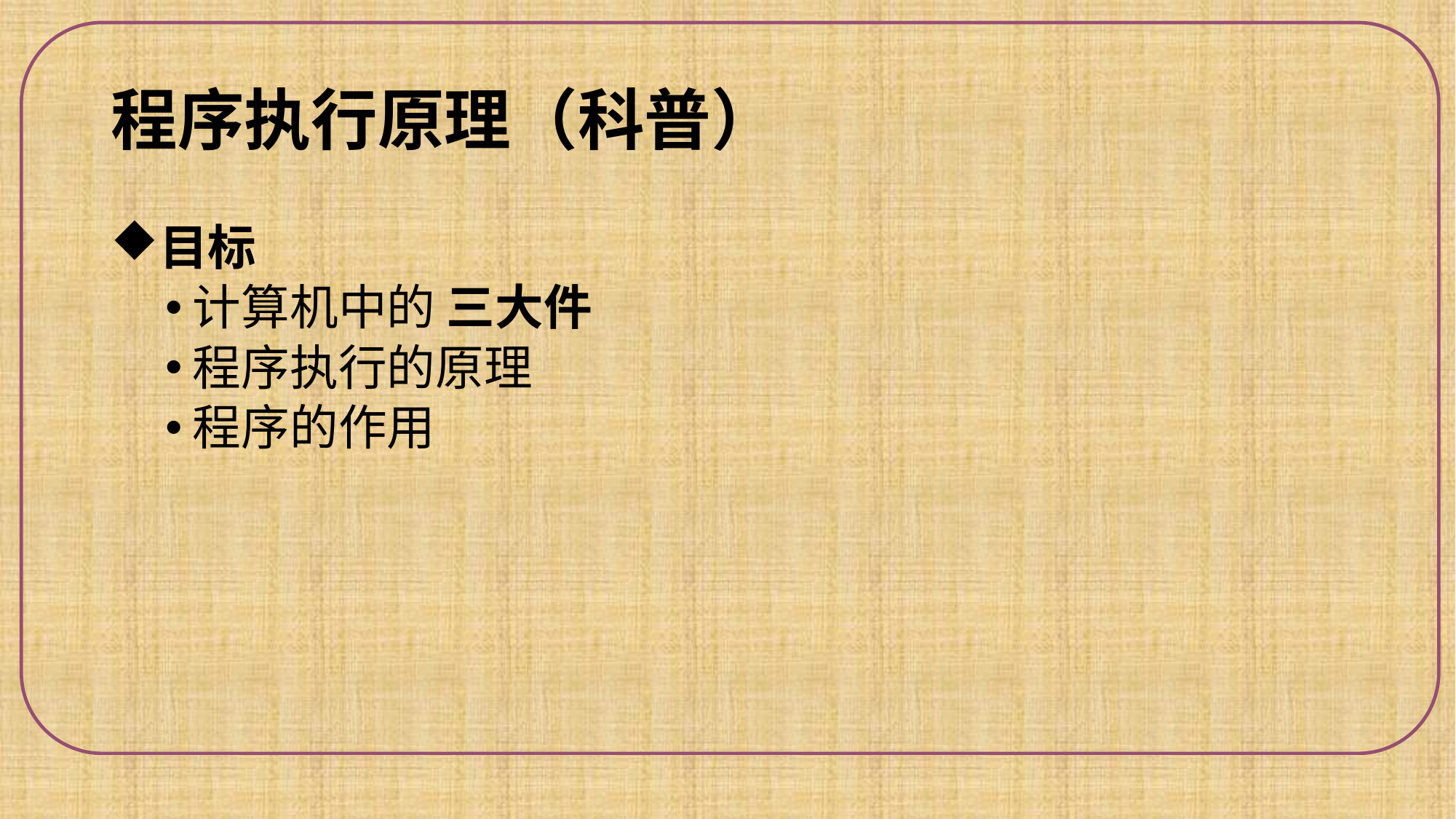

# 程序执行原理（科普）
目标
计算机中的 三大件
程序执行的原理
程序的作用